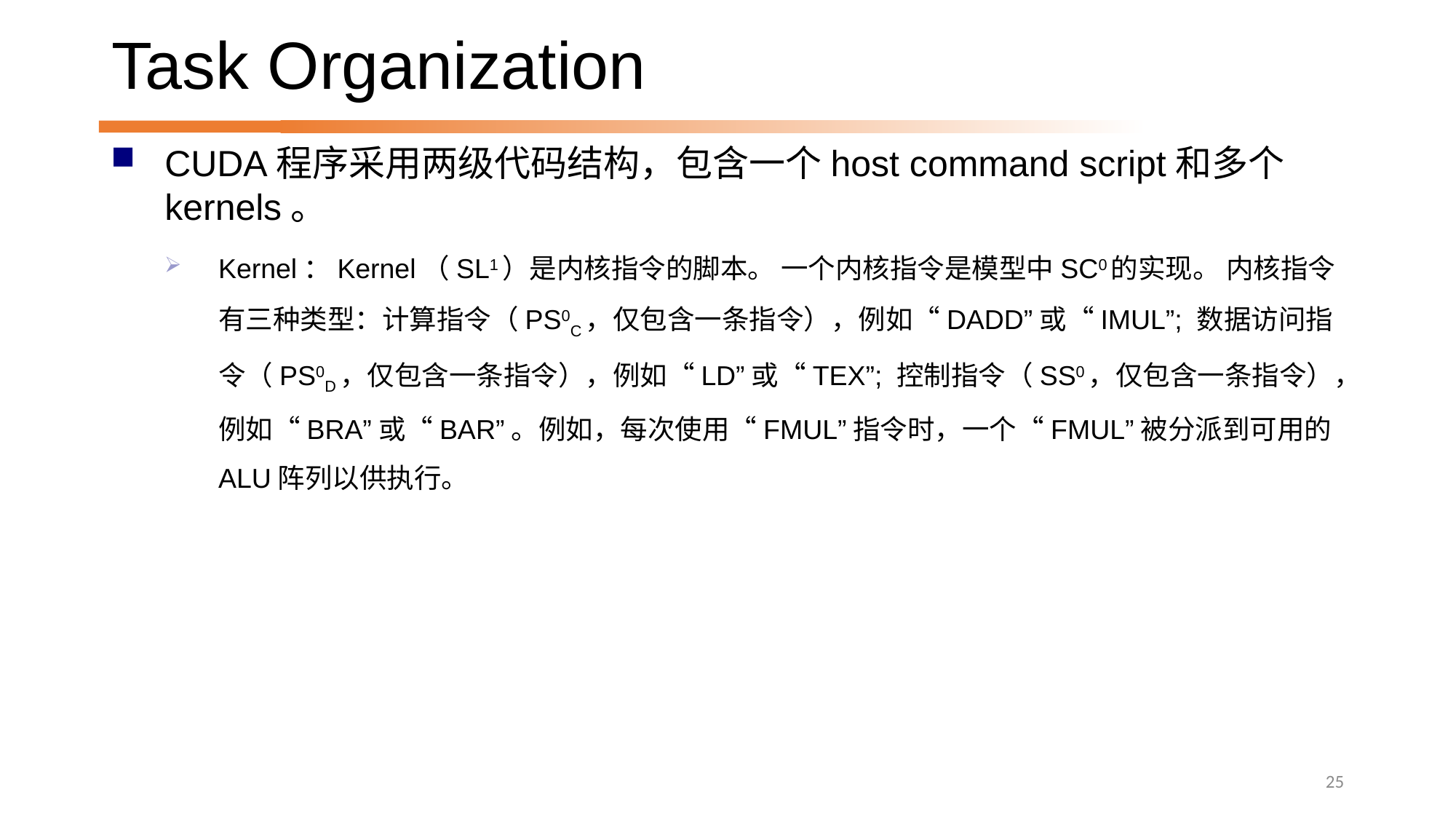

# Task Organization
CUDA程序采用两级代码结构，包含一个host command script和多个kernels。
Kernel：Kernel（SL1）是内核指令的脚本。 一个内核指令是模型中SC0的实现。 内核指令有三种类型：计算指令（PS0C，仅包含一条指令），例如“DADD”或“IMUL”; 数据访问指令（PS0D，仅包含一条指令），例如“LD”或“TEX”; 控制指令（SS0，仅包含一条指令），例如“BRA”或“BAR”。例如，每次使用“FMUL”指令时，一个“FMUL”被分派到可用的ALU阵列以供执行。
25